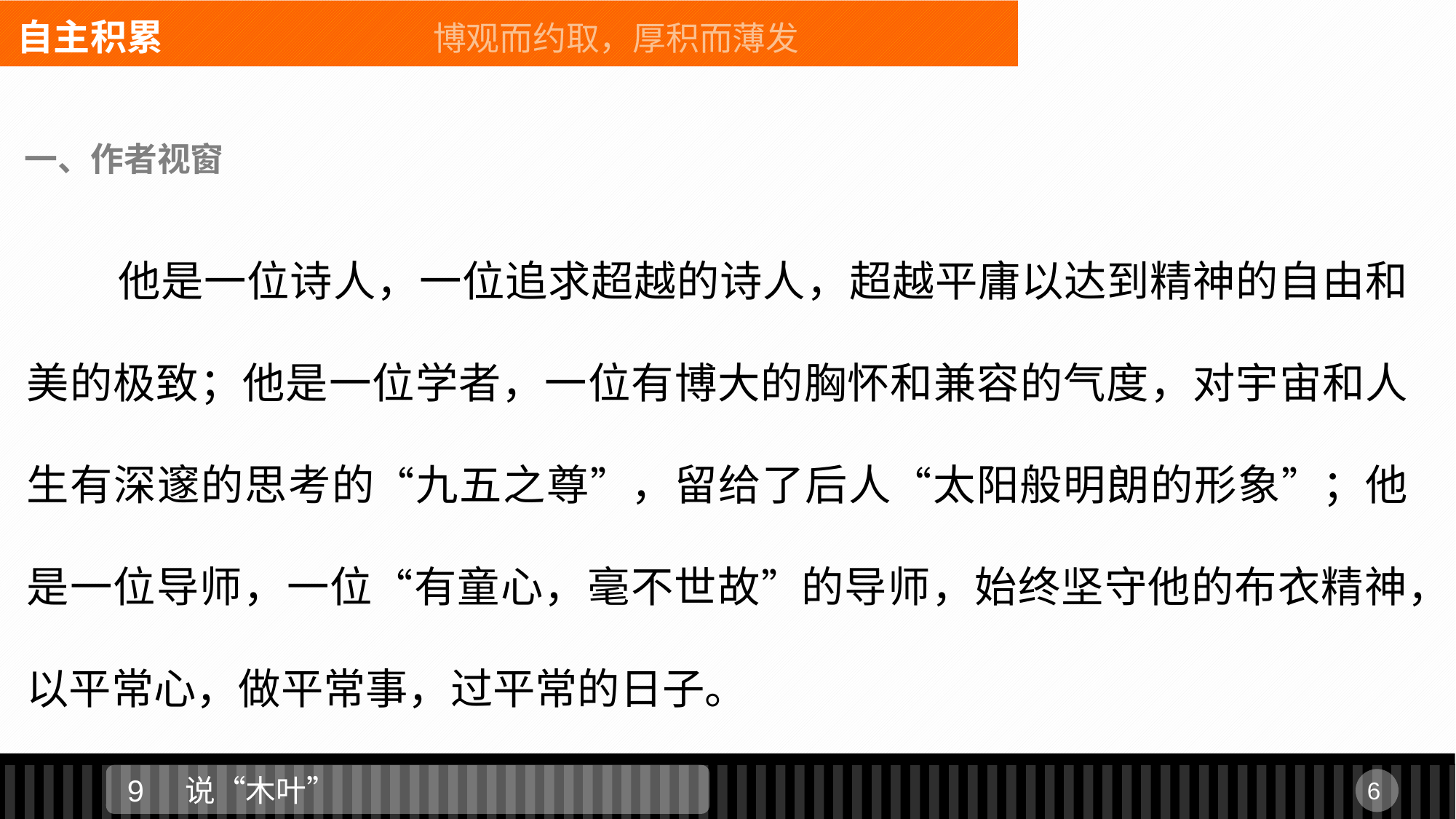

自主积累                                 博观而约取，厚积而薄发
一、作者视窗
        他是一位诗人，一位追求超越的诗人，超越平庸以达到精神的自由和美的极致；他是一位学者，一位有博大的胸怀和兼容的气度，对宇宙和人生有深邃的思考的“九五之尊”，留给了后人“太阳般明朗的形象”；他是一位导师，一位“有童心，毫不世故”的导师，始终坚守他的布衣精神，以平常心，做平常事，过平常的日子。